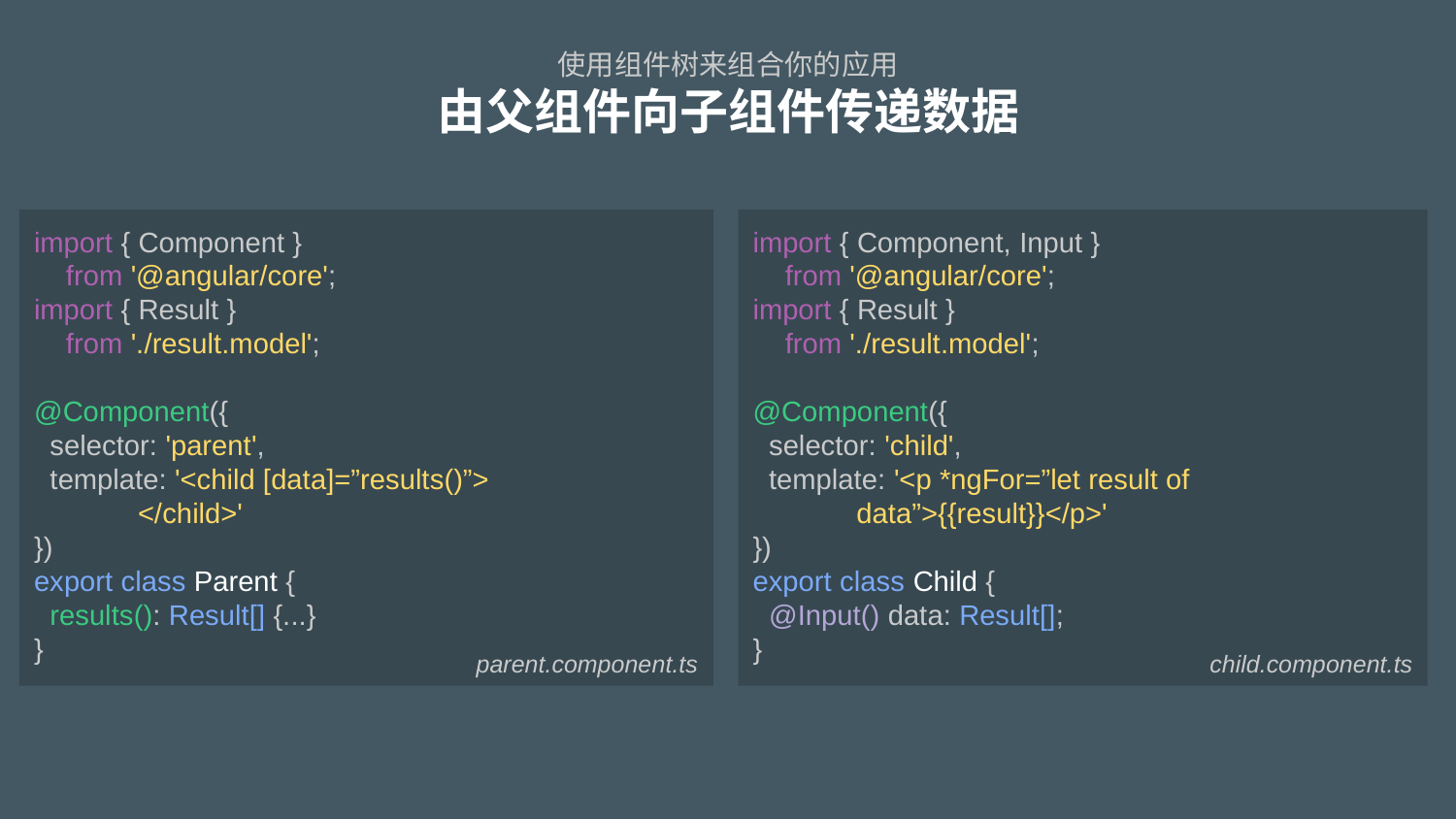

# 使用组件树来组合你的应用 由父组件向子组件传递数据
import { Component }
    from '@angular/core';
import { Result }
    from './result.model';
@Component({
  selector: 'parent',
  template: '<child [data]=”results()”>
             </child>'
})
export class Parent {
  results(): Result[] {...}
}
import { Component, Input }
    from '@angular/core';
import { Result }
    from './result.model';
@Component({
  selector: 'child',
  template: '<p *ngFor=”let result of
             data”>{{result}}</p>'
})
export class Child {
  @Input() data: Result[];
}
child.component.ts
parent.component.ts
parent.component.ts